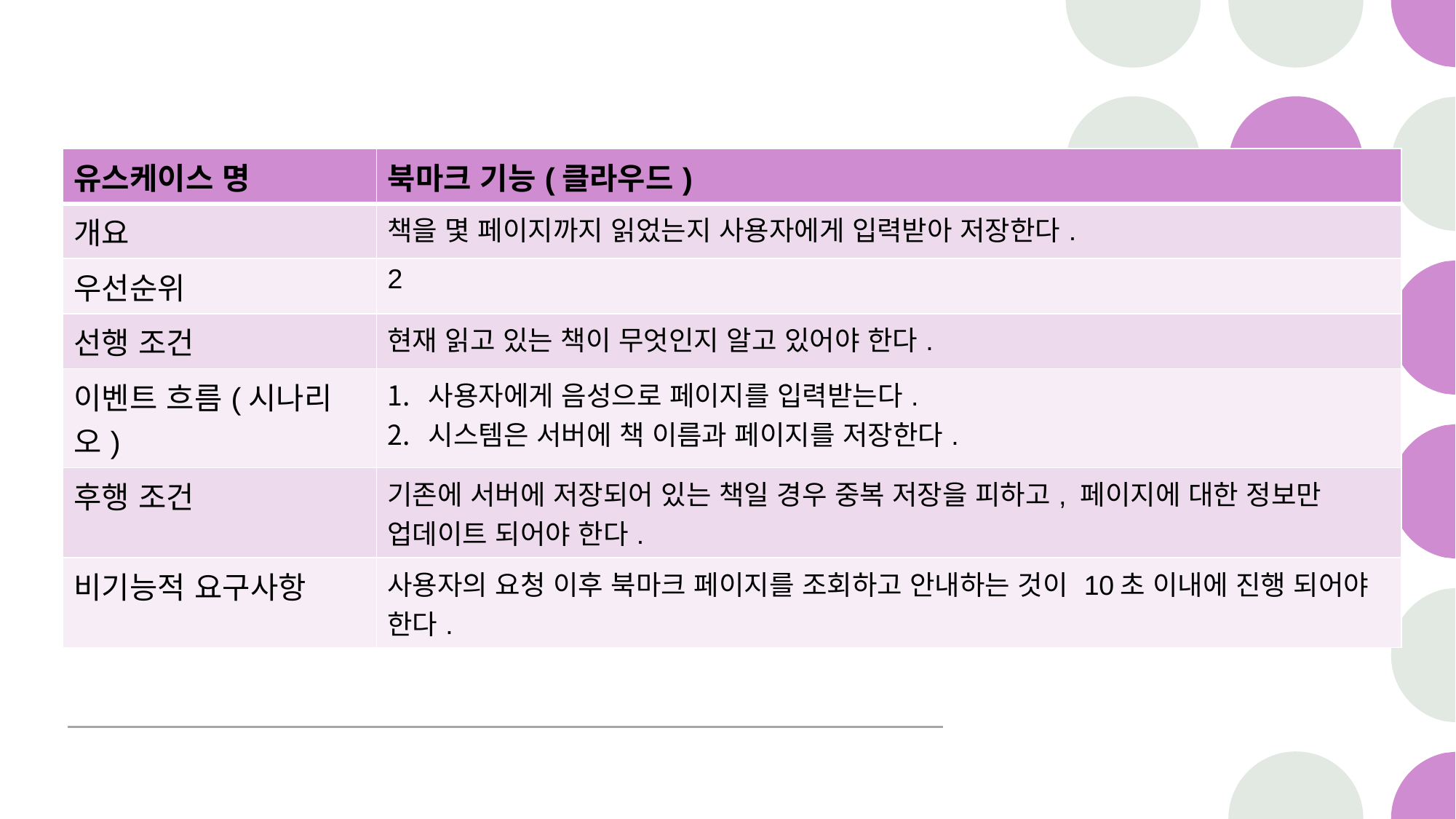

| 유스케이스 명 | 북마크 기능(클라우드) |
| --- | --- |
| 개요 | 책을 몇 페이지까지 읽었는지 사용자에게 입력받아 저장한다. |
| 우선순위 | 2 |
| 선행 조건 | 현재 읽고 있는 책이 무엇인지 알고 있어야 한다. |
| 이벤트 흐름(시나리오) | 사용자에게 음성으로 페이지를 입력받는다. 시스템은 서버에 책 이름과 페이지를 저장한다. |
| 후행 조건 | 기존에 서버에 저장되어 있는 책일 경우 중복 저장을 피하고, 페이지에 대한 정보만 업데이트 되어야 한다. |
| 비기능적 요구사항 | 사용자의 요청 이후 북마크 페이지를 조회하고 안내하는 것이 10초 이내에 진행 되어야 한다. |